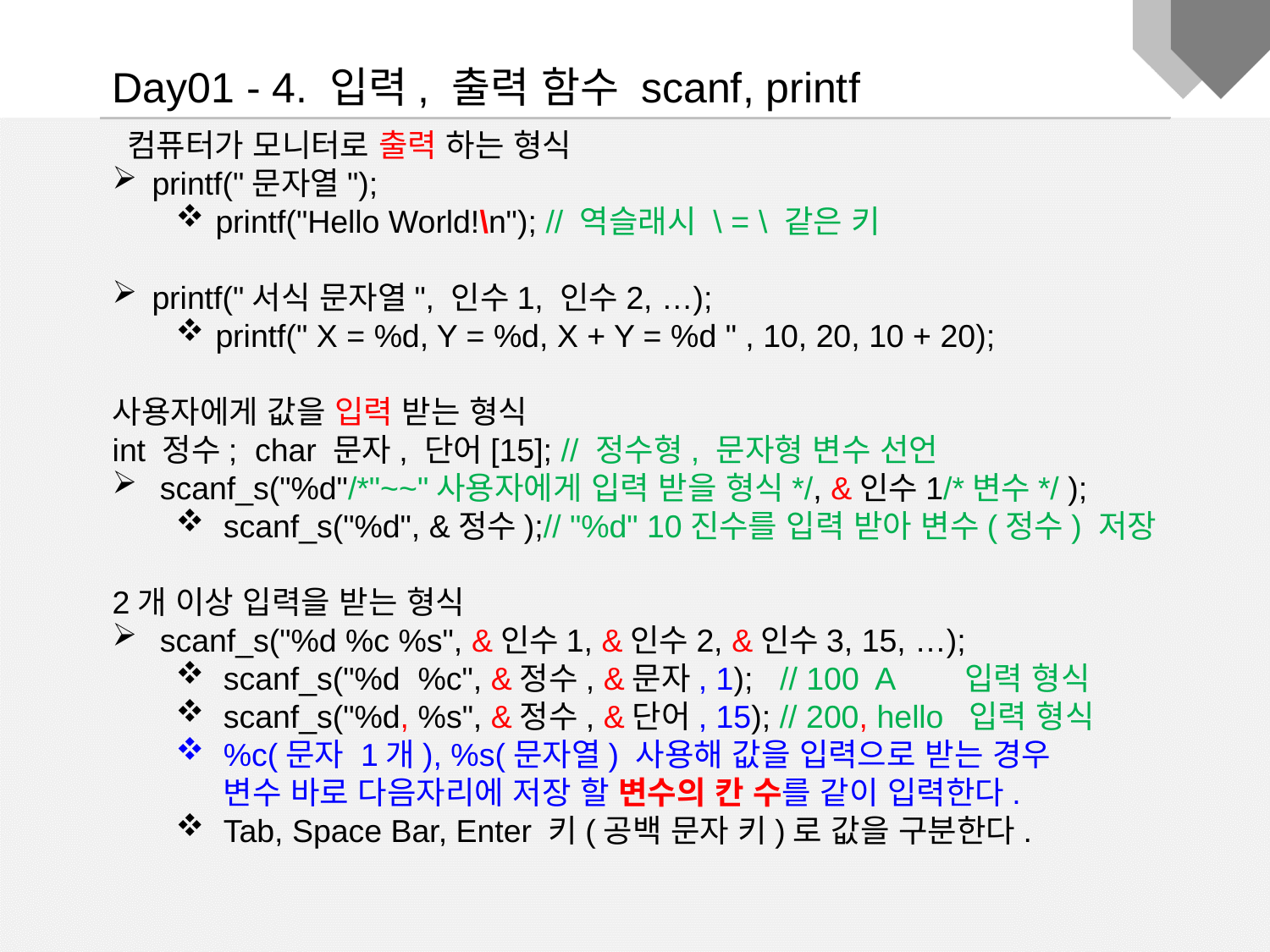

Day01 - 4. 입력, 출력 함수 scanf, printf
 컴퓨터가 모니터로 출력 하는 형식
printf("문자열");
printf("Hello World!\n"); // 역슬래시 \ = \ 같은 키

printf("서식 문자열", 인수1, 인수2, …);
printf(" X = %d, Y = %d, X + Y = %d " , 10, 20, 10 + 20);

사용자에게 값을 입력 받는 형식
int 정수;  char 문자, 단어[15]; // 정수형, 문자형 변수 선언
scanf_s("%d"/*"~~"사용자에게 입력 받을 형식*/, &인수1/*변수*/ );
scanf_s("%d", &정수);// "%d" 10진수를 입력 받아 변수(정수) 저장

2개 이상 입력을 받는 형식
scanf_s("%d %c %s", &인수1, &인수2, &인수3, 15, …);
scanf_s("%d  %c", &정수, &문자, 1);   // 100  A       입력 형식
scanf_s("%d, %s", &정수, &단어, 15); // 200, hello  입력 형식
%c(문자 1개), %s(문자열) 사용해 값을 입력으로 받는 경우
변수 바로 다음자리에 저장 할 변수의 칸 수를 같이 입력한다.
Tab, Space Bar, Enter 키(공백 문자 키)로 값을 구분한다.